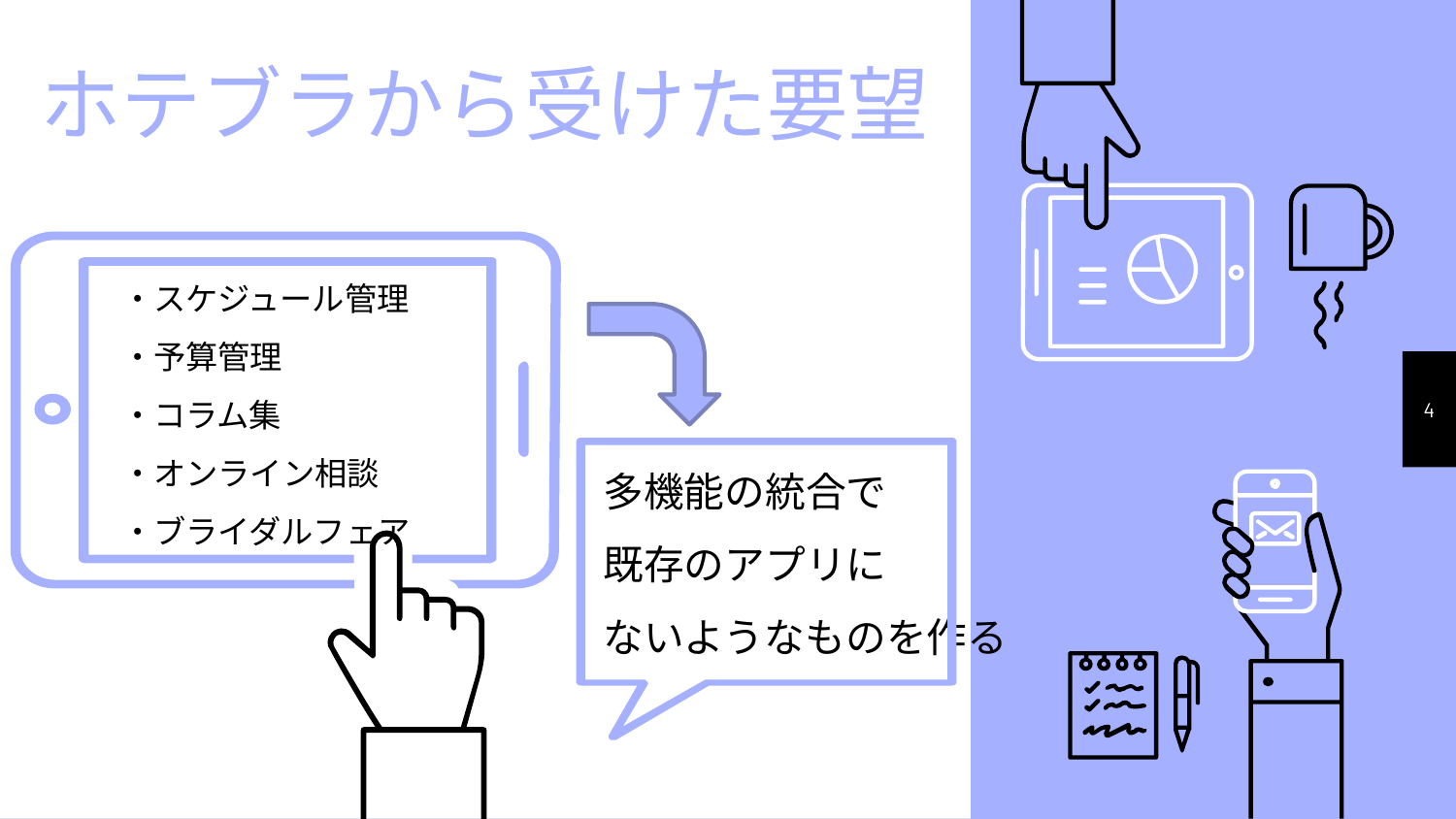

ホテブラから受けた要望

・スケジュール管理
・予算管理
・コラム集
・オンライン相談
・ブライダルフェア

4

多機能の統合で
既存のアプリに
ないようなものを作る